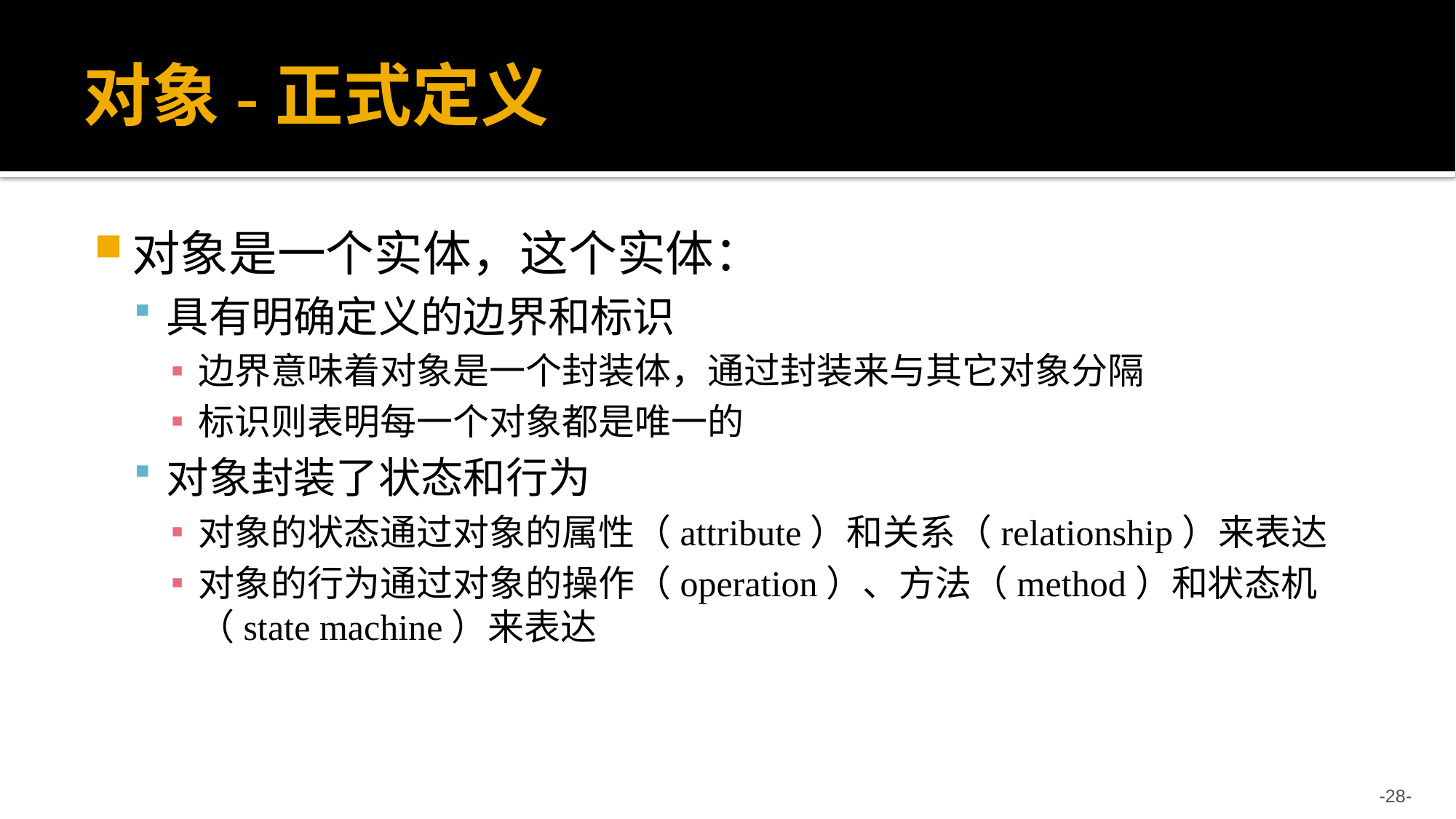

# 对象-正式定义
对象是一个实体，这个实体：
具有明确定义的边界和标识
边界意味着对象是一个封装体，通过封装来与其它对象分隔
标识则表明每一个对象都是唯一的
对象封装了状态和行为
对象的状态通过对象的属性（attribute）和关系（relationship）来表达
对象的行为通过对象的操作（operation）、方法（method）和状态机（state machine）来表达

-28-